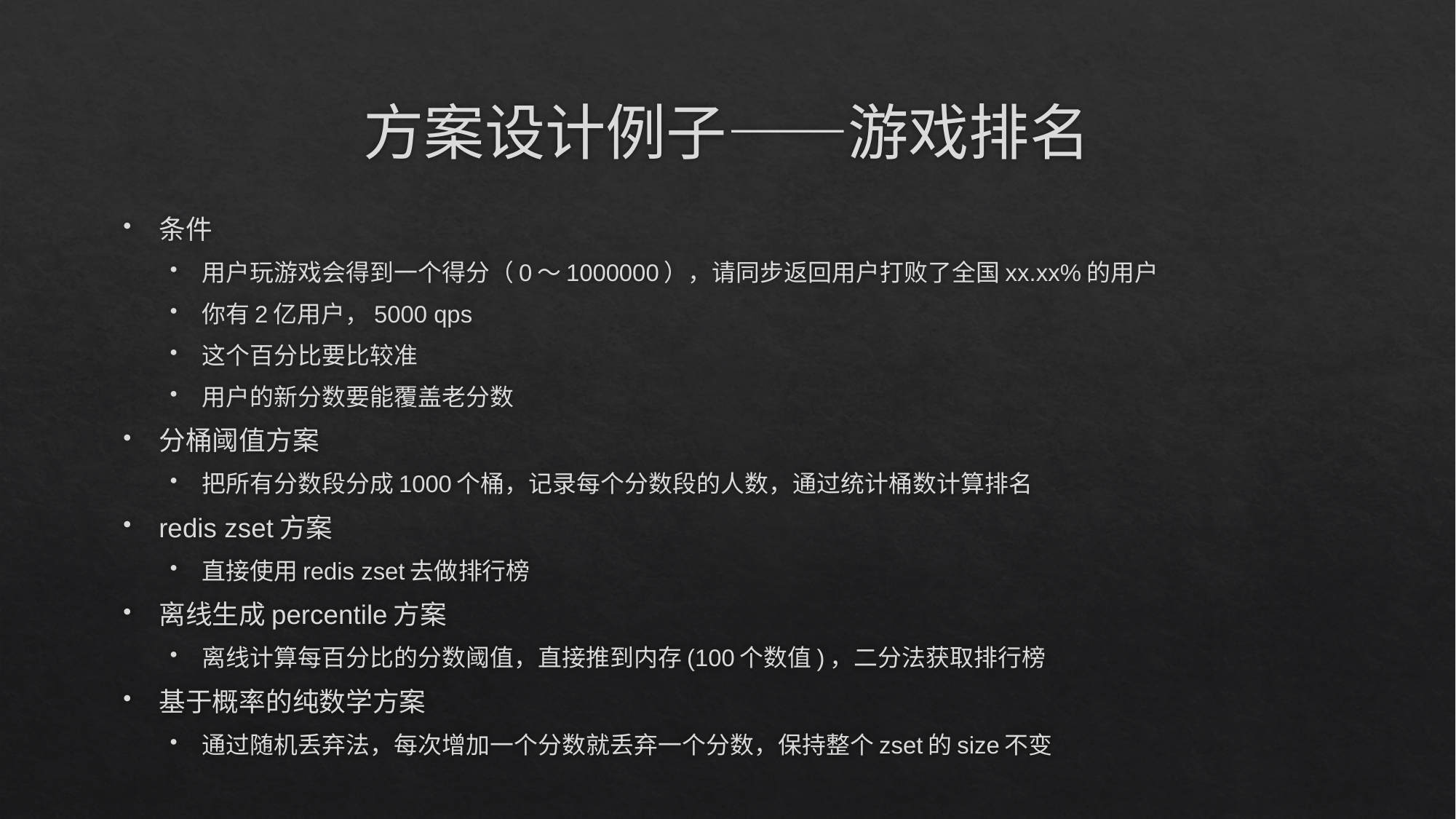

# 方案设计例子——游戏排名
条件
用户玩游戏会得到一个得分（0～1000000），请同步返回用户打败了全国xx.xx%的用户
你有2亿用户，5000 qps
这个百分比要比较准
用户的新分数要能覆盖老分数
分桶阈值方案
把所有分数段分成1000个桶，记录每个分数段的人数，通过统计桶数计算排名
redis zset方案
直接使用redis zset去做排行榜
离线生成percentile方案
离线计算每百分比的分数阈值，直接推到内存(100个数值)，二分法获取排行榜
基于概率的纯数学方案
通过随机丢弃法，每次增加一个分数就丢弃一个分数，保持整个zset的size不变